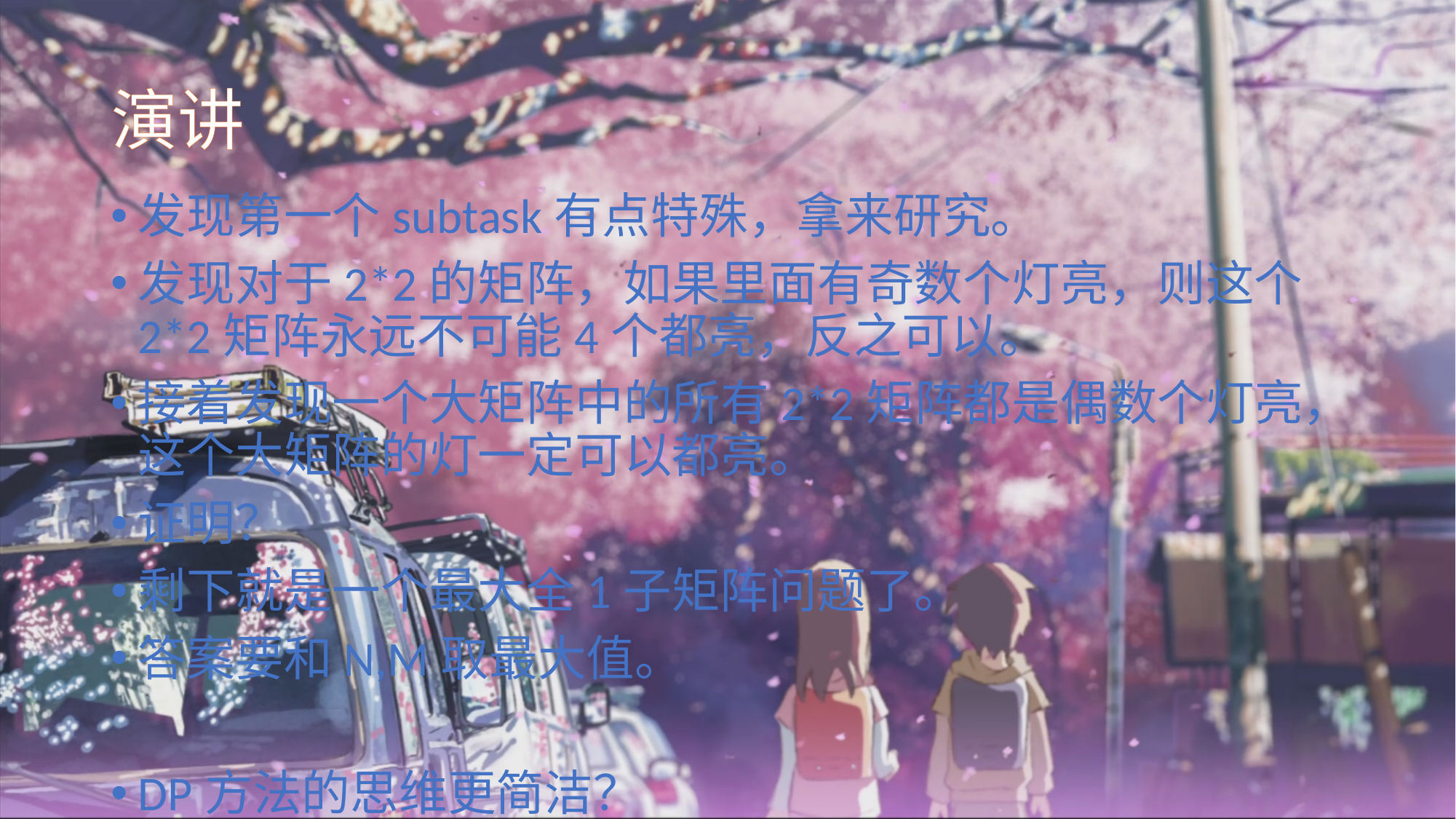

# 演讲
发现第一个subtask有点特殊，拿来研究。
发现对于2*2的矩阵，如果里面有奇数个灯亮，则这个2*2矩阵永远不可能4个都亮，反之可以。
接着发现一个大矩阵中的所有2*2矩阵都是偶数个灯亮，这个大矩阵的灯一定可以都亮。
证明？
剩下就是一个最大全1子矩阵问题了。
答案要和N,M取最大值。

DP方法的思维更简洁？